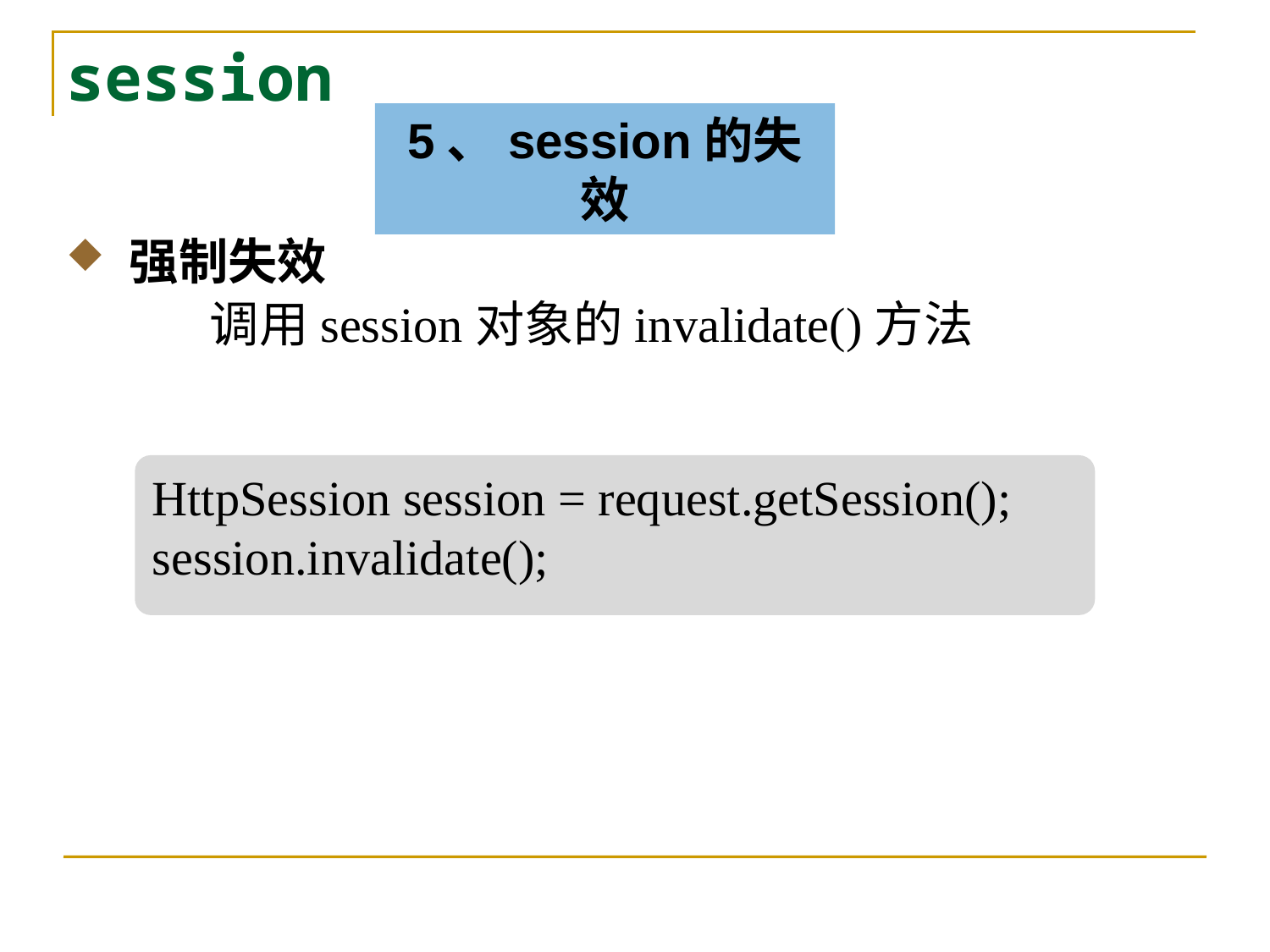

# session
5、session的失效
强制失效
            调用session对象的invalidate()方法

HttpSession session = request.getSession(); session.invalidate();